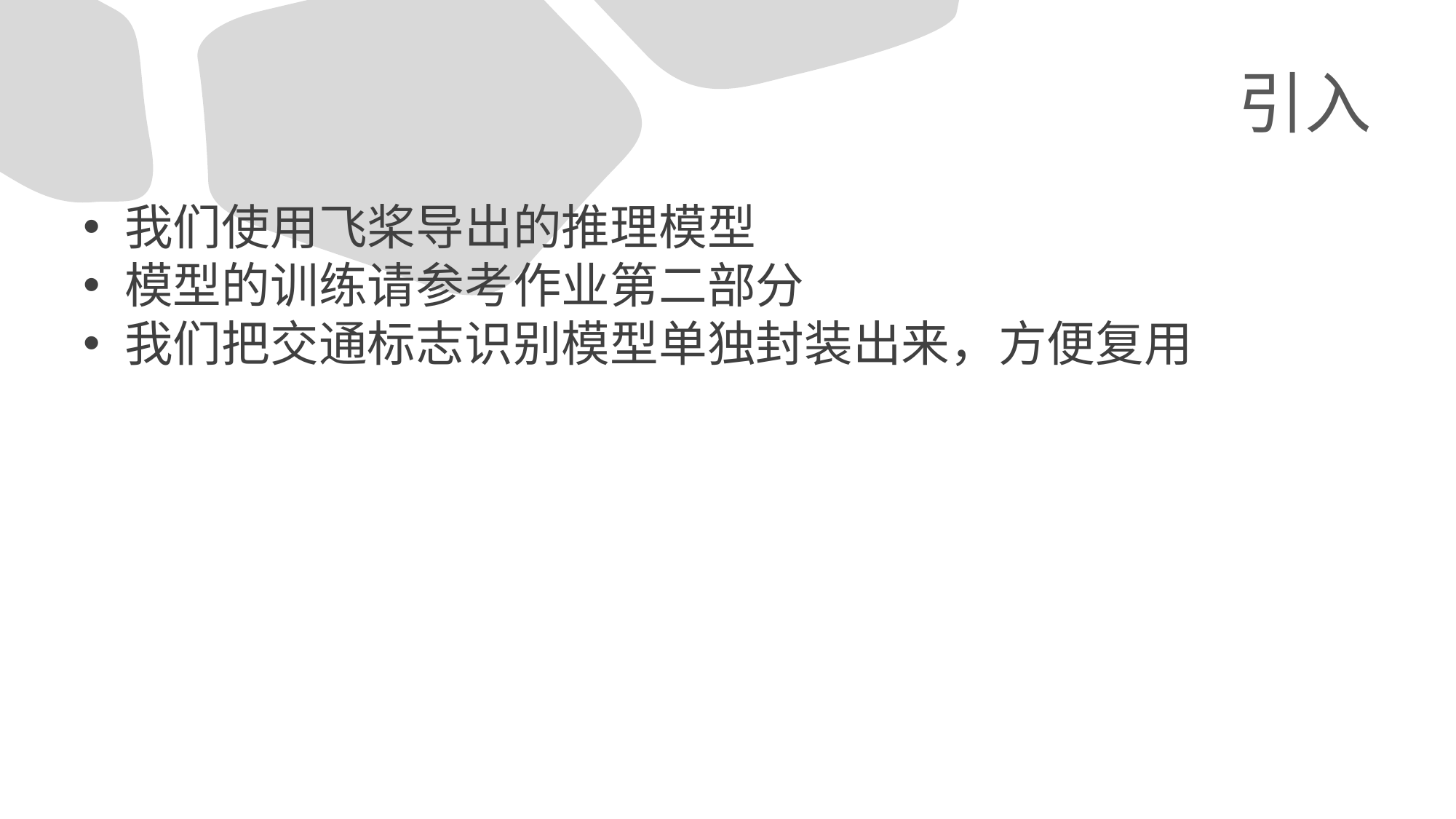

# 引入
我们使用飞桨导出的推理模型
模型的训练请参考作业第二部分
我们把交通标志识别模型单独封装出来，方便复用